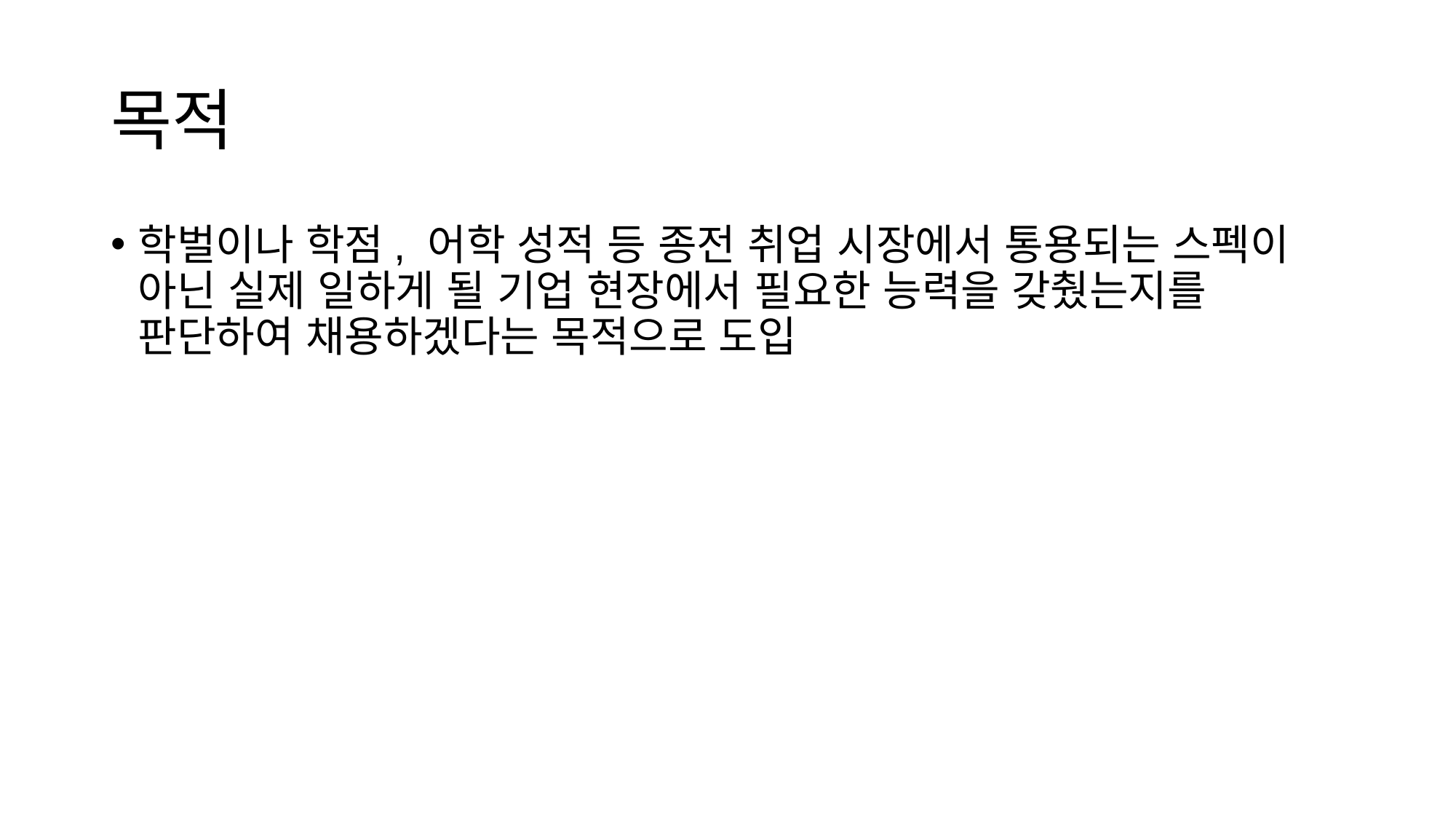

# 목적
학벌이나 학점, 어학 성적 등 종전 취업 시장에서 통용되는 스펙이 아닌 실제 일하게 될 기업 현장에서 필요한 능력을 갖췄는지를 판단하여 채용하겠다는 목적으로 도입